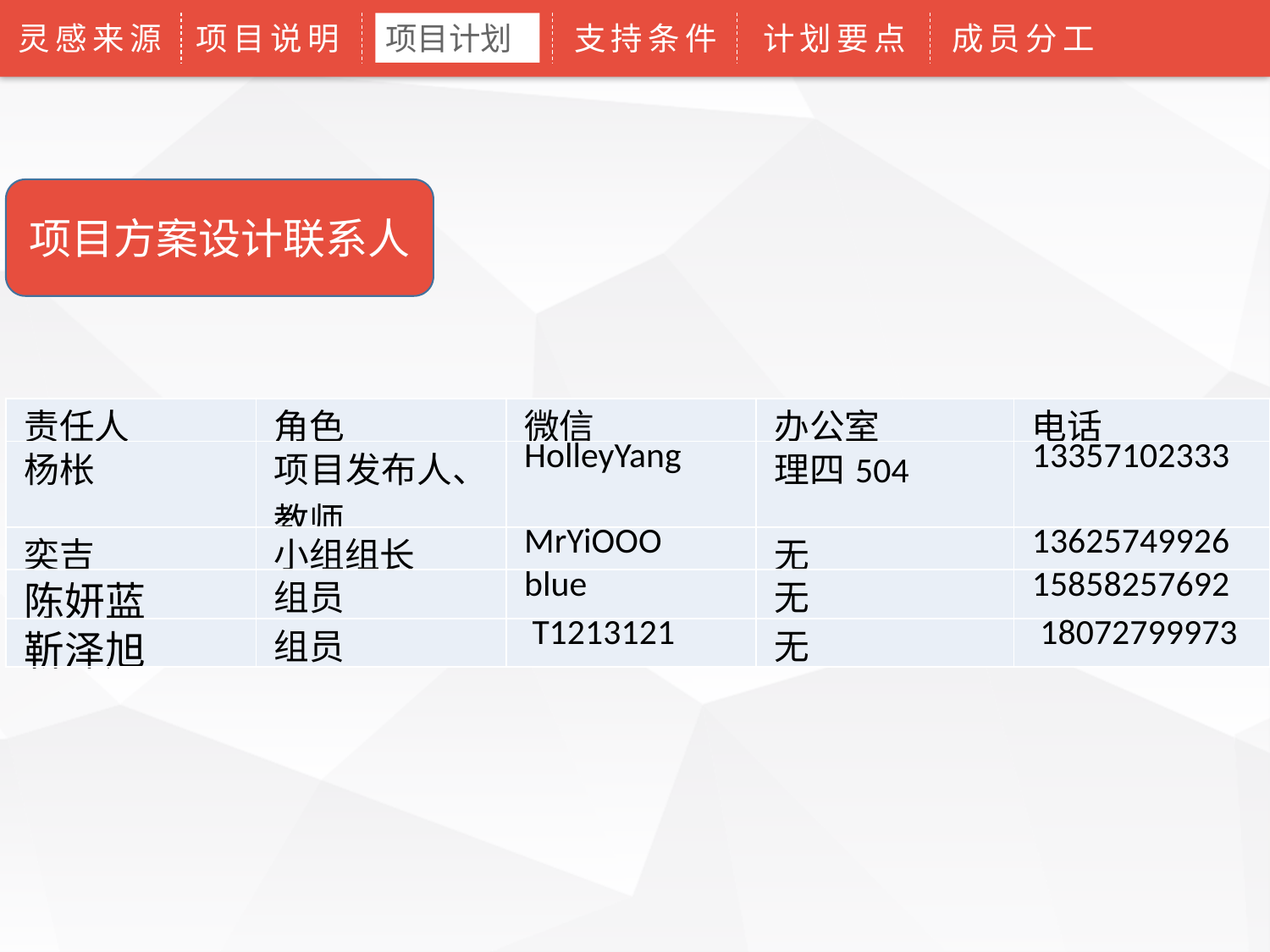

灵感来源
项目说明
项目计划
支持条件
计划要点
成员分工

项目方案设计联系人
| 责任人 | 角色 | 微信 | 办公室 | 电话 |
| --- | --- | --- | --- | --- |
| 杨枨 | 项目发布人、教师 | HolleyYang | 理四504 | 13357102333 |
| 奕吉 | 小组组长 | MrYiOOO | 无 | 13625749926 |
| 陈妍蓝 | 组员 | blue | 无 | 15858257692 |
| 靳泽旭 | 组员 | T1213121 | 无 | 18072799973 |